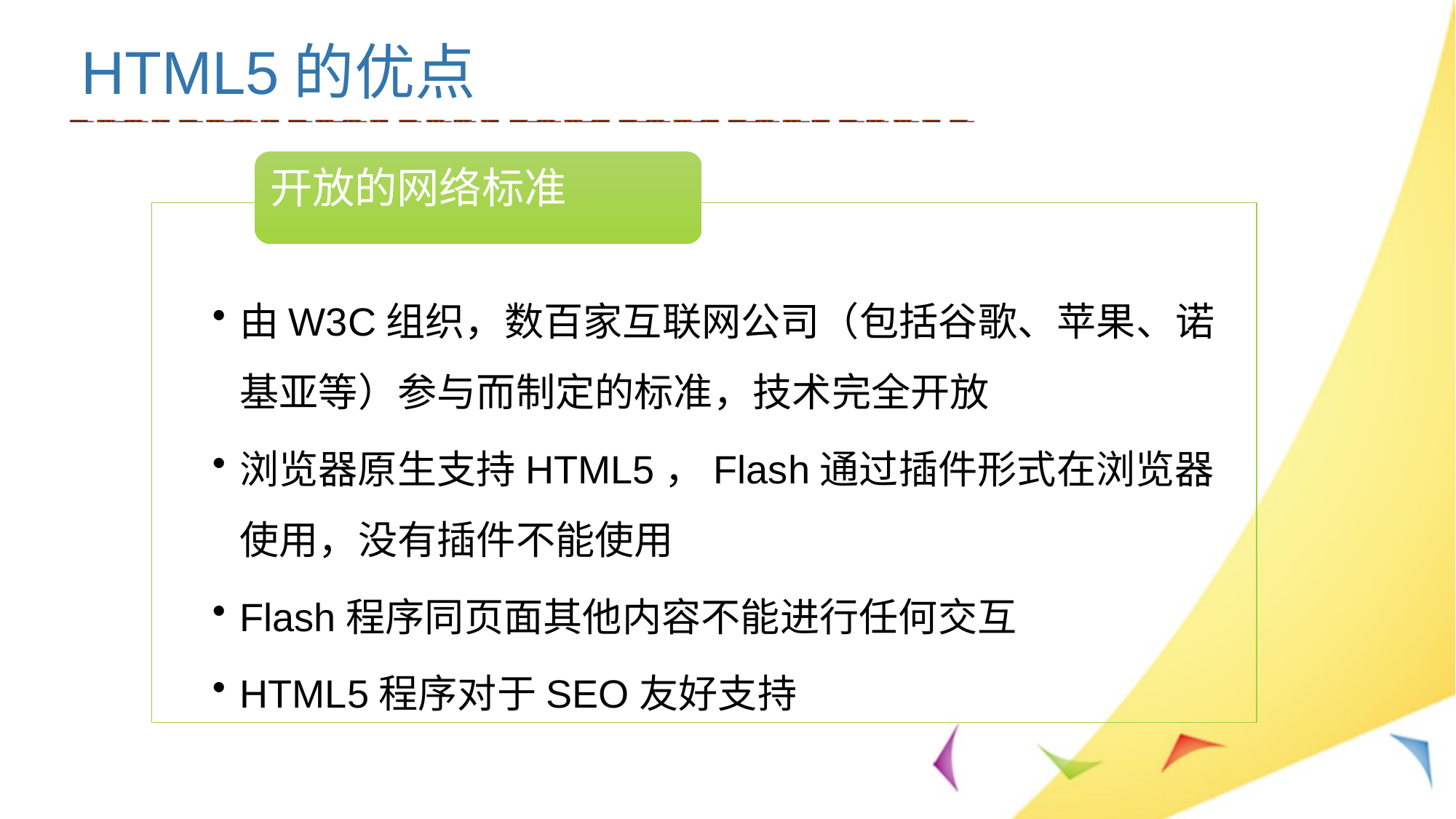

HTML5的优点
由W3C组织，数百家互联网公司（包括谷歌、苹果、诺基亚等）参与而制定的标准，技术完全开放
浏览器原生支持HTML5，Flash通过插件形式在浏览器使用，没有插件不能使用
Flash程序同页面其他内容不能进行任何交互
HTML5程序对于SEO友好支持

开放的网络标准